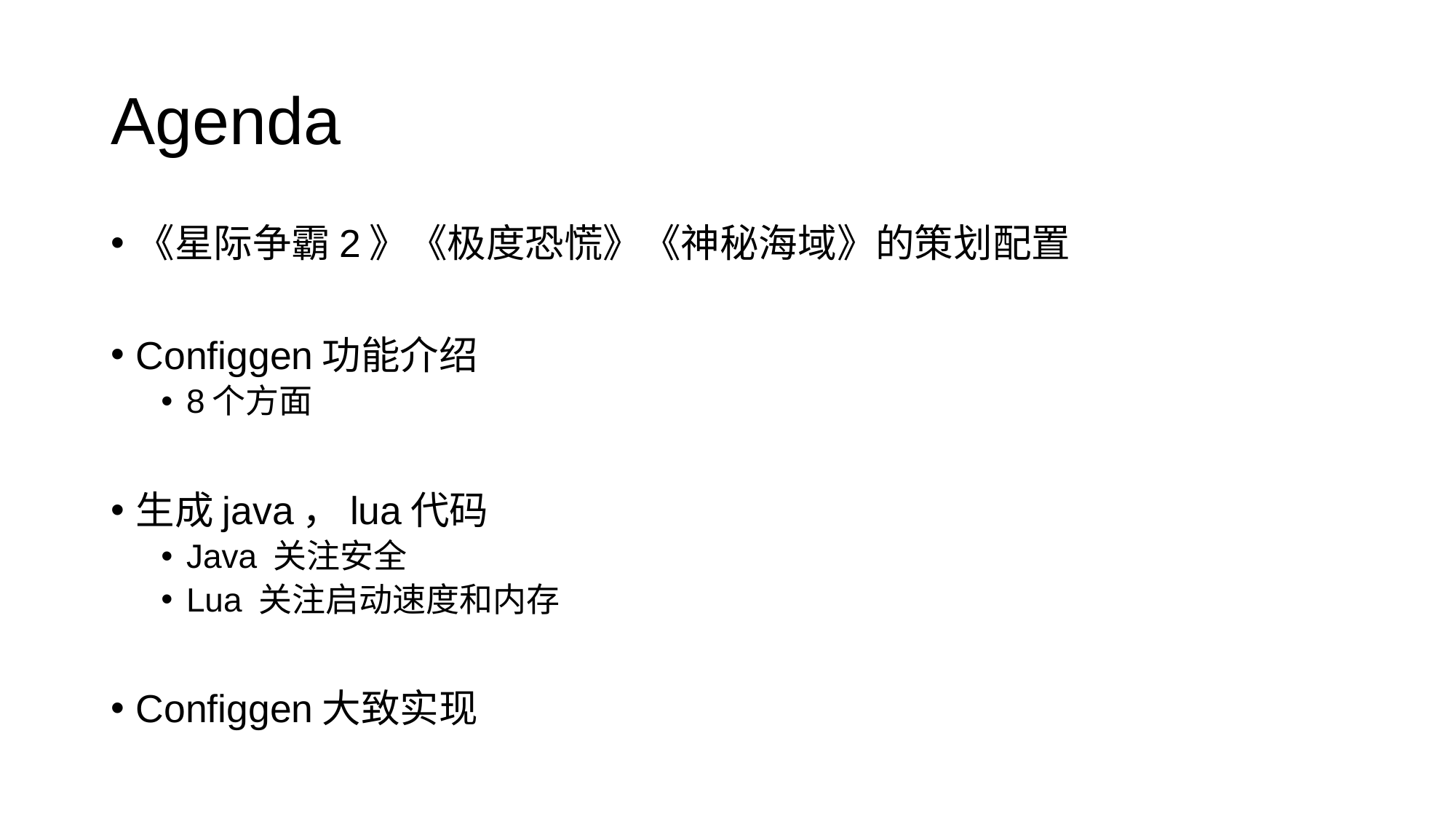

# Agenda
《星际争霸2》《极度恐慌》《神秘海域》的策划配置

Configgen功能介绍
8个方面

生成java，lua代码
Java 关注安全
Lua 关注启动速度和内存

Configgen大致实现